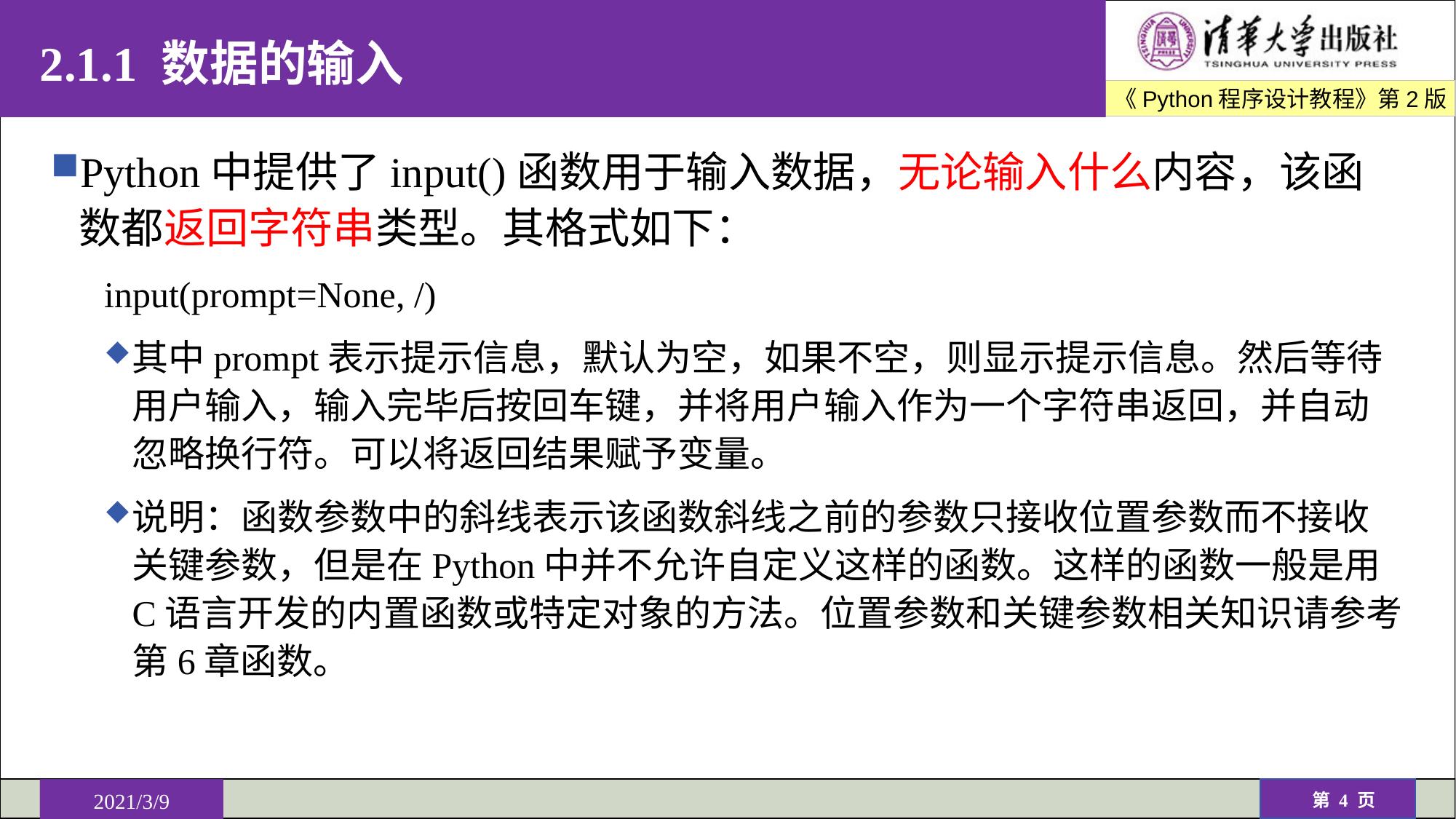

# 2.1.1 数据的输入
Python中提供了input()函数用于输入数据，无论输入什么内容，该函数都返回字符串类型。其格式如下：
input(prompt=None, /)
其中prompt表示提示信息，默认为空，如果不空，则显示提示信息。然后等待用户输入，输入完毕后按回车键，并将用户输入作为一个字符串返回，并自动忽略换行符。可以将返回结果赋予变量。
说明：函数参数中的斜线表示该函数斜线之前的参数只接收位置参数而不接收关键参数，但是在Python中并不允许自定义这样的函数。这样的函数一般是用C语言开发的内置函数或特定对象的方法。位置参数和关键参数相关知识请参考第6章函数。